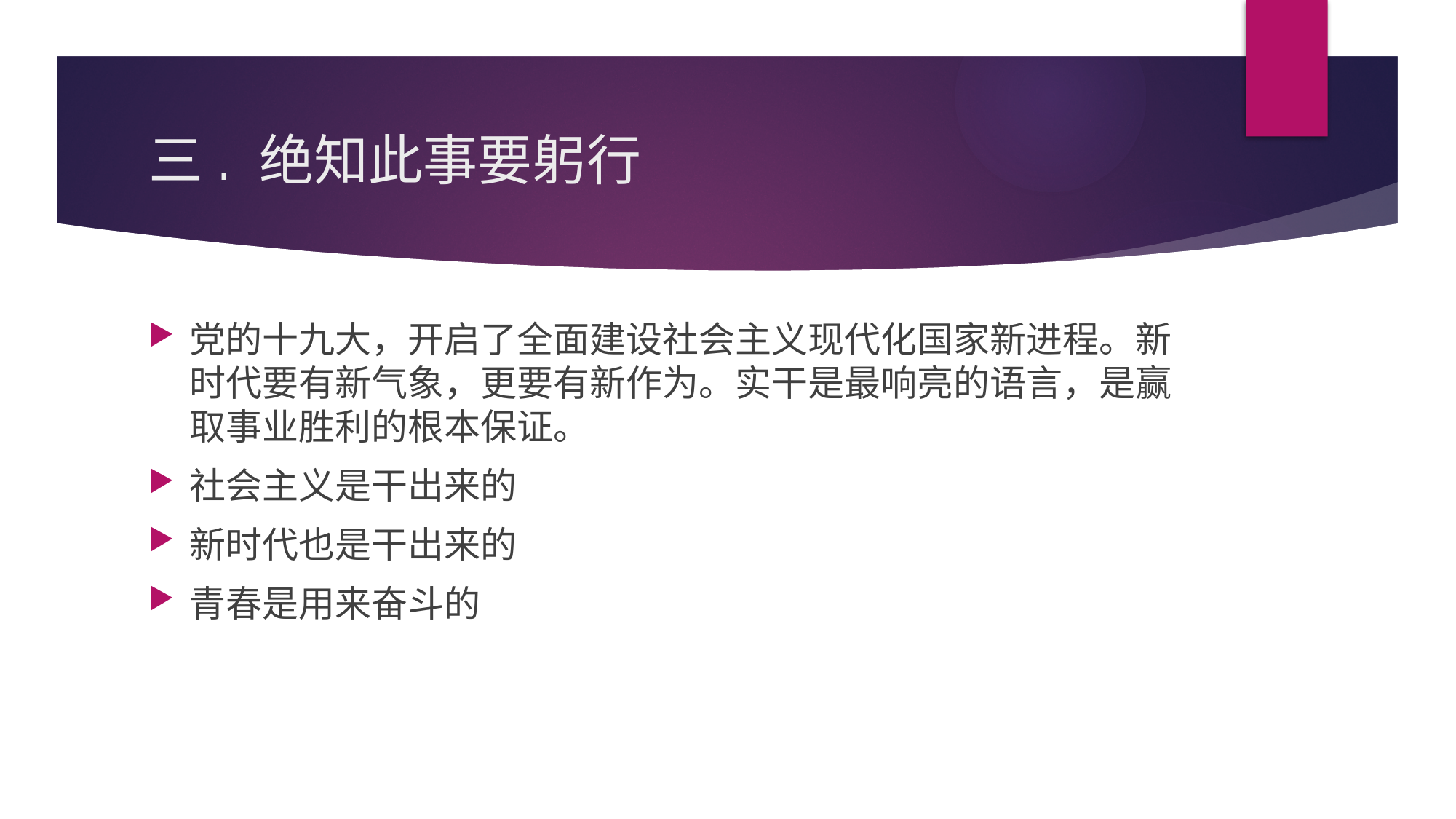

# 三. 绝知此事要躬行
党的十九大，开启了全面建设社会主义现代化国家新进程。新时代要有新气象，更要有新作为。实干是最响亮的语言，是赢取事业胜利的根本保证。
社会主义是干出来的
新时代也是干出来的
青春是用来奋斗的